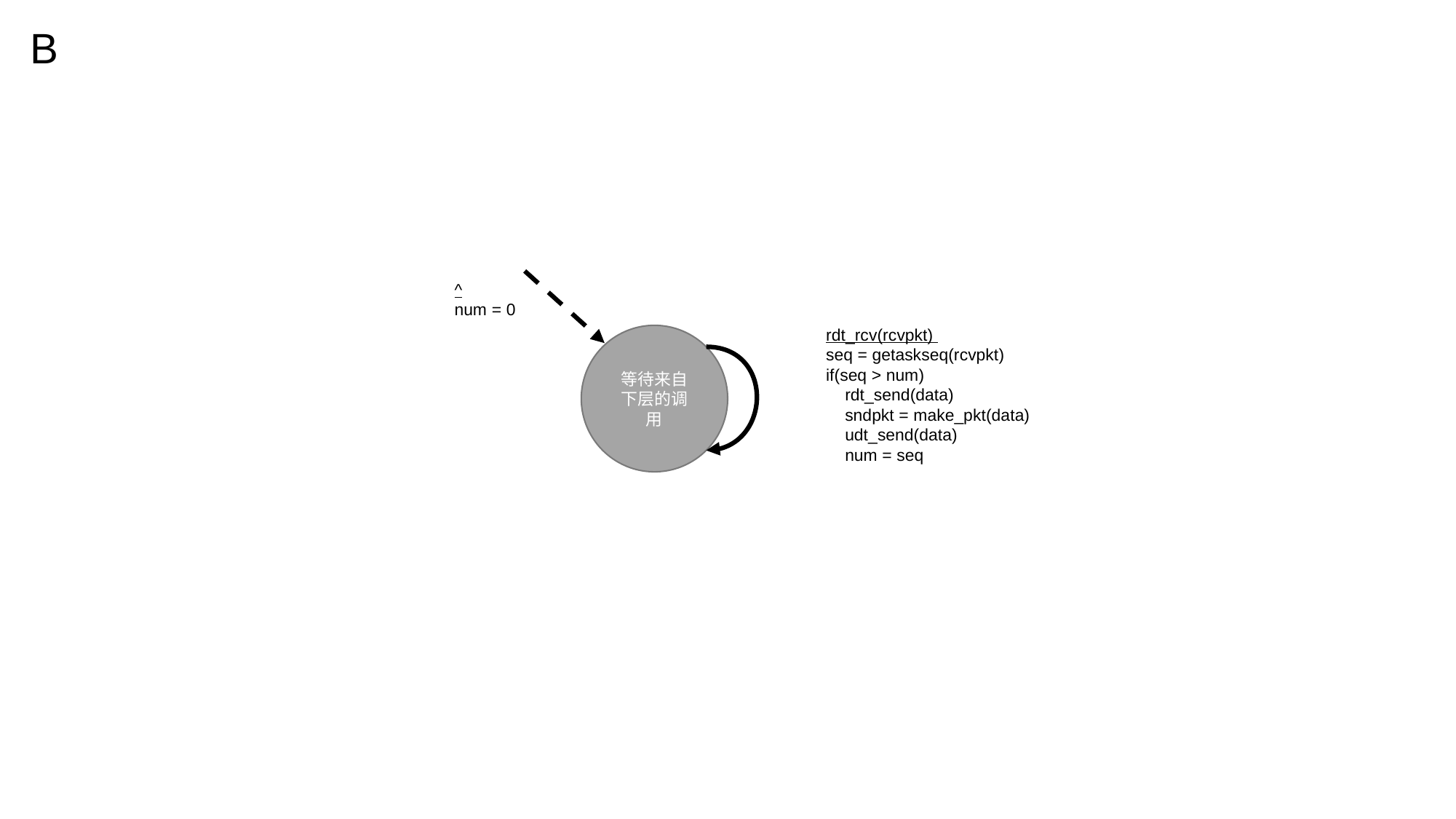

B
^
num = 0
rdt_rcv(rcvpkt)
seq = getaskseq(rcvpkt)
if(seq > num)
    rdt_send(data)
    sndpkt = make_pkt(data)
    udt_send(data)
    num = seq
等待来自下层的调用